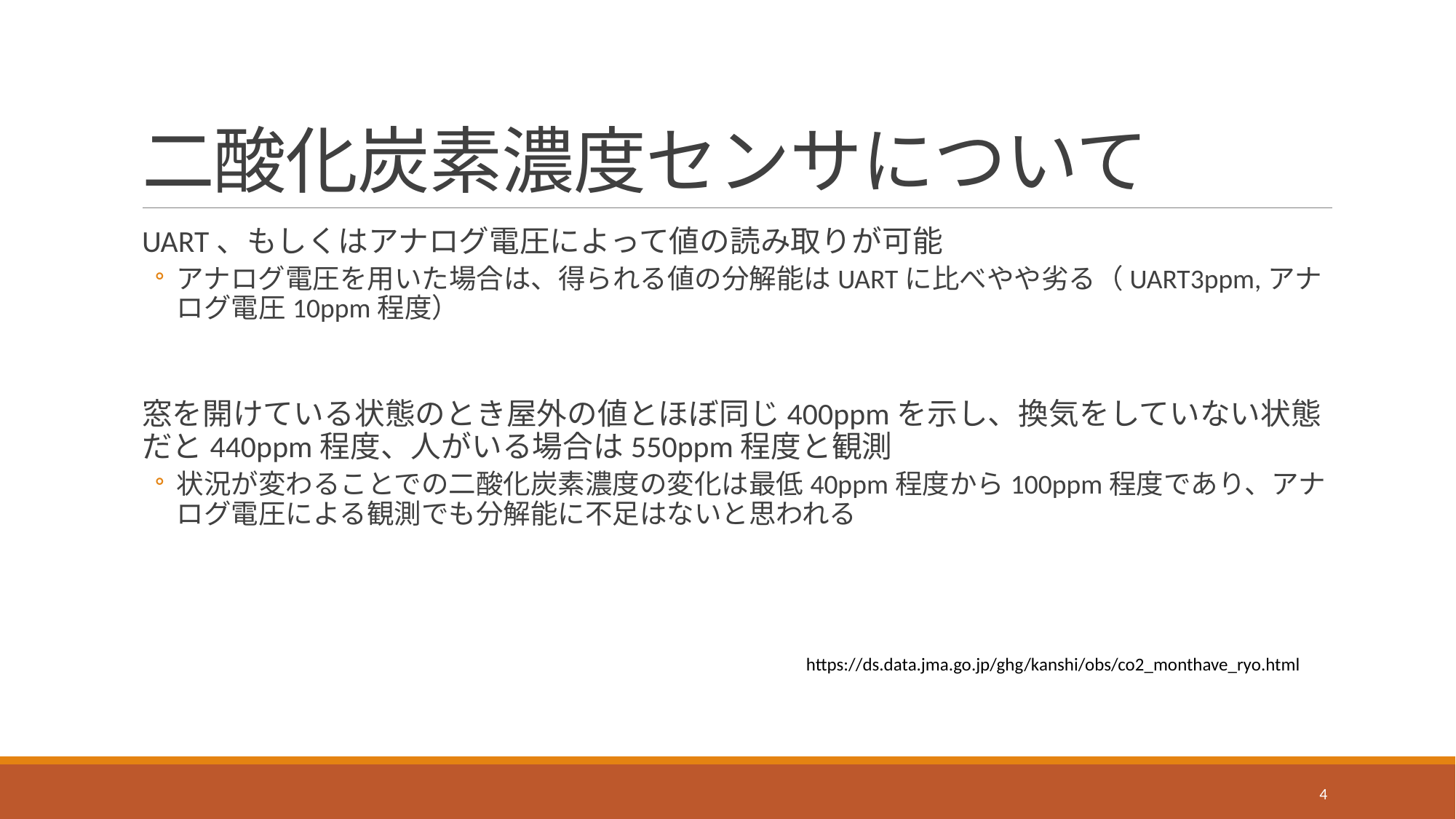

# 二酸化炭素濃度センサについて
UART、もしくはアナログ電圧によって値の読み取りが可能
アナログ電圧を用いた場合は、得られる値の分解能はUARTに比べやや劣る（UART3ppm,アナログ電圧10ppm程度）

窓を開けている状態のとき屋外の値とほぼ同じ400ppmを示し、換気をしていない状態だと440ppm程度、人がいる場合は550ppm程度と観測
状況が変わることでの二酸化炭素濃度の変化は最低40ppm程度から100ppm程度であり、アナログ電圧による観測でも分解能に不足はないと思われる

https://ds.data.jma.go.jp/ghg/kanshi/obs/co2_monthave_ryo.html
4